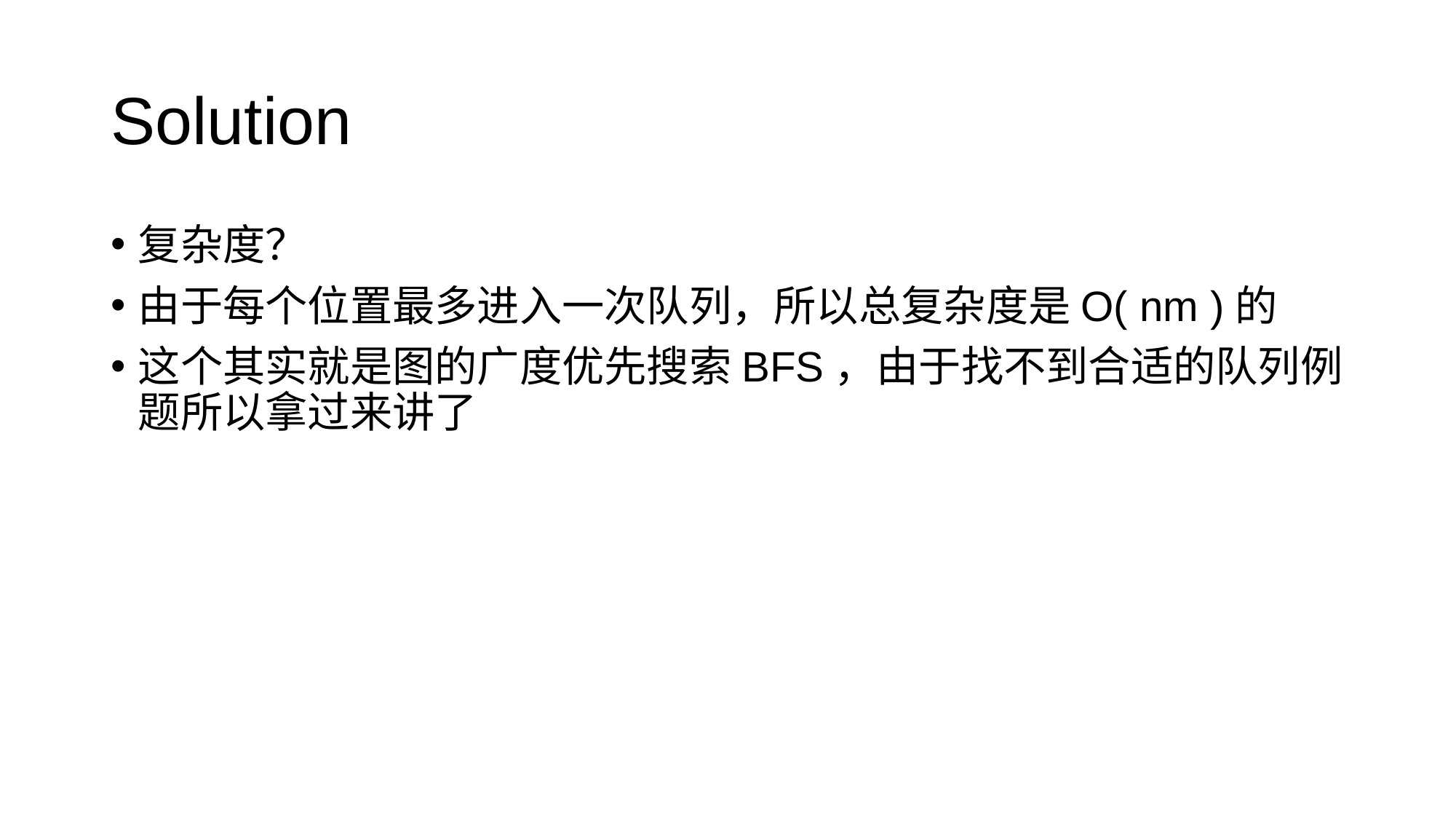

# Solution
复杂度？
由于每个位置最多进入一次队列，所以总复杂度是O( nm )的
这个其实就是图的广度优先搜索BFS，由于找不到合适的队列例题所以拿过来讲了